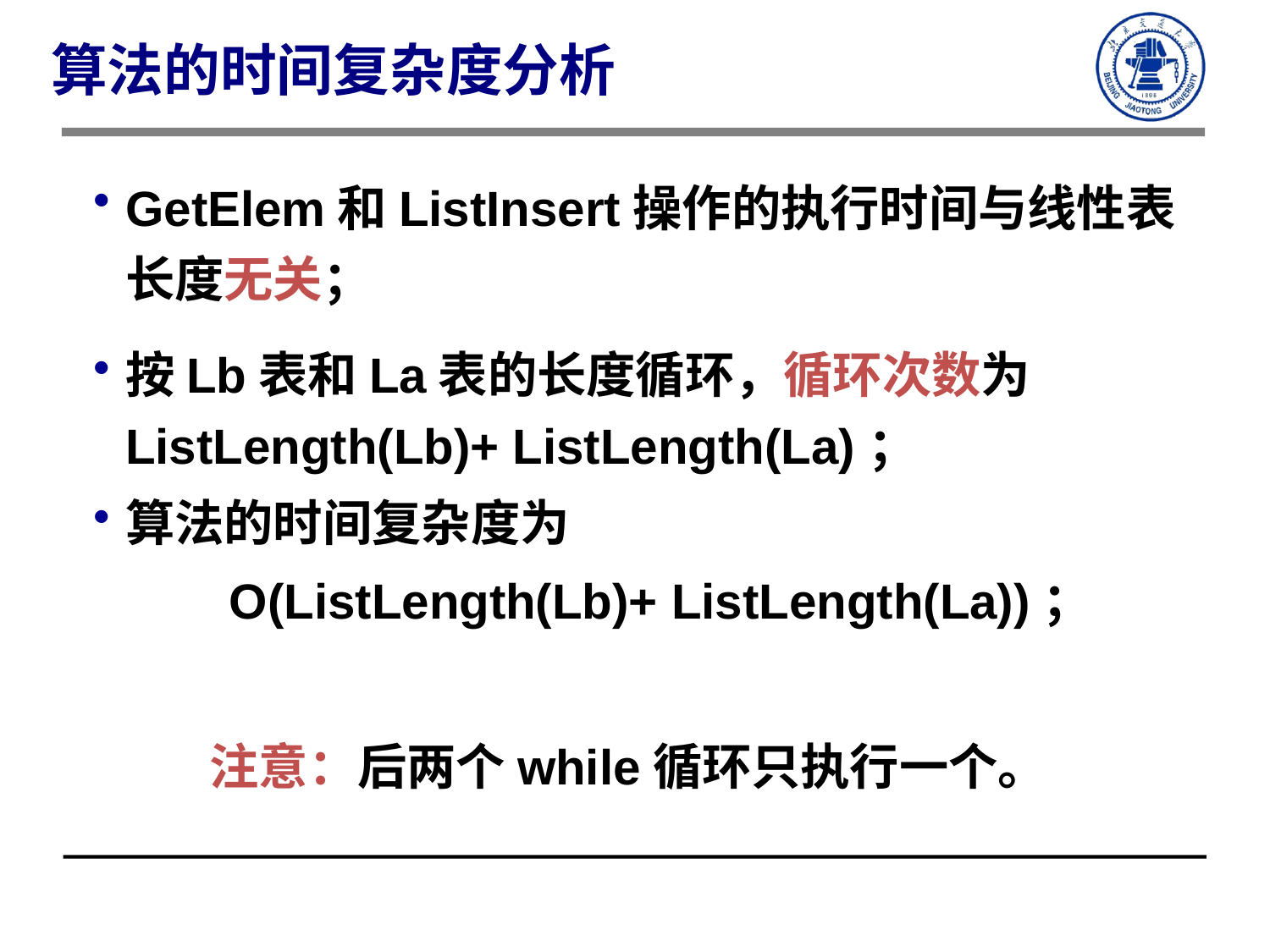

算法的时间复杂度分析
GetElem和ListInsert操作的执行时间与线性表长度无关；
按Lb表和La表的长度循环，循环次数为	ListLength(Lb)+ ListLength(La)；
算法的时间复杂度为
  O(ListLength(Lb)+ ListLength(La))；
注意：后两个while循环只执行一个。